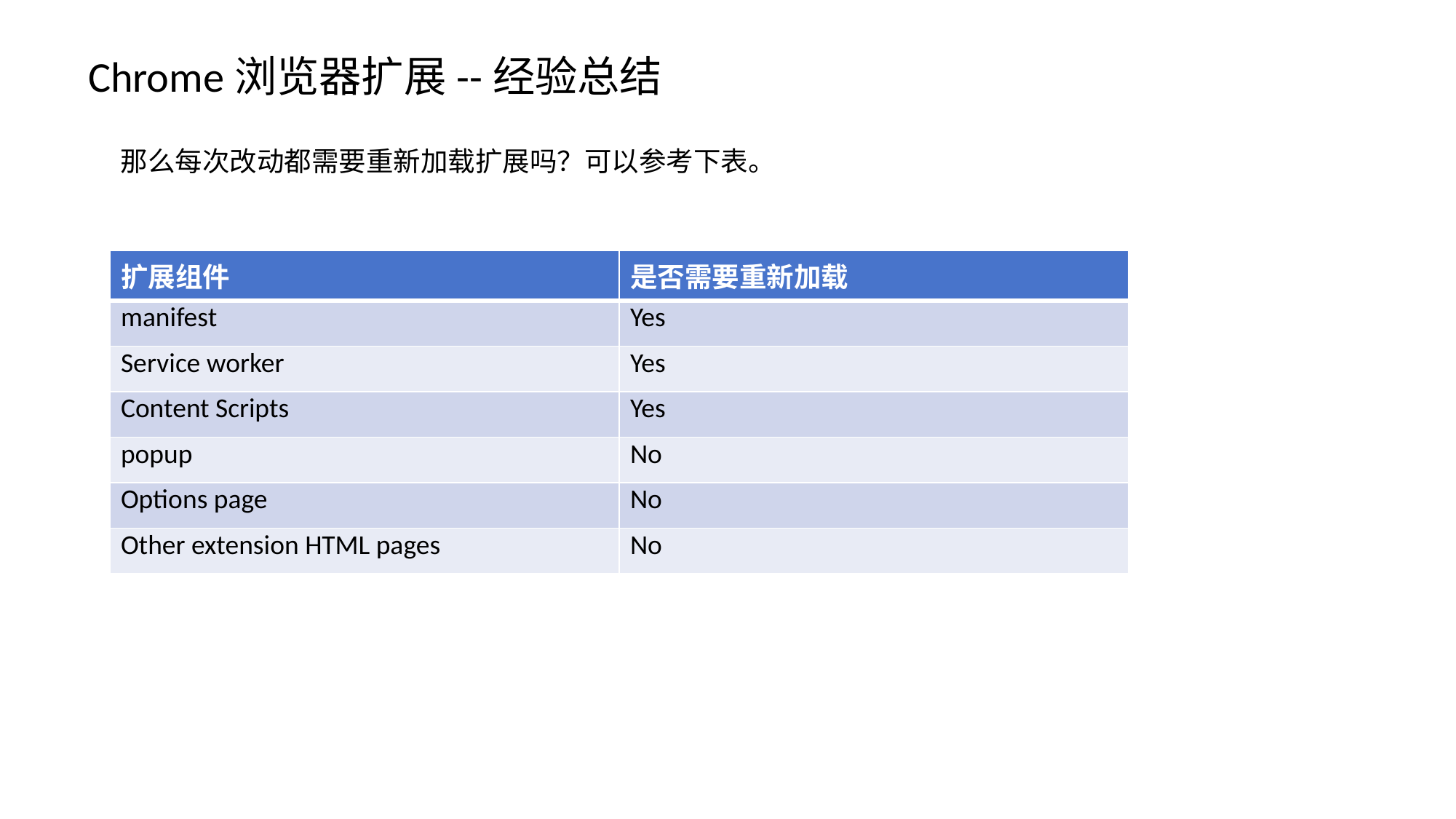

# Chrome浏览器扩展--经验总结
那么每次改动都需要重新加载扩展吗？可以参考下表。
| 扩展组件 | 是否需要重新加载 |
| --- | --- |
| manifest | Yes |
| Service worker | Yes |
| Content Scripts | Yes |
| popup | No |
| Options page | No |
| Other extension HTML pages | No |